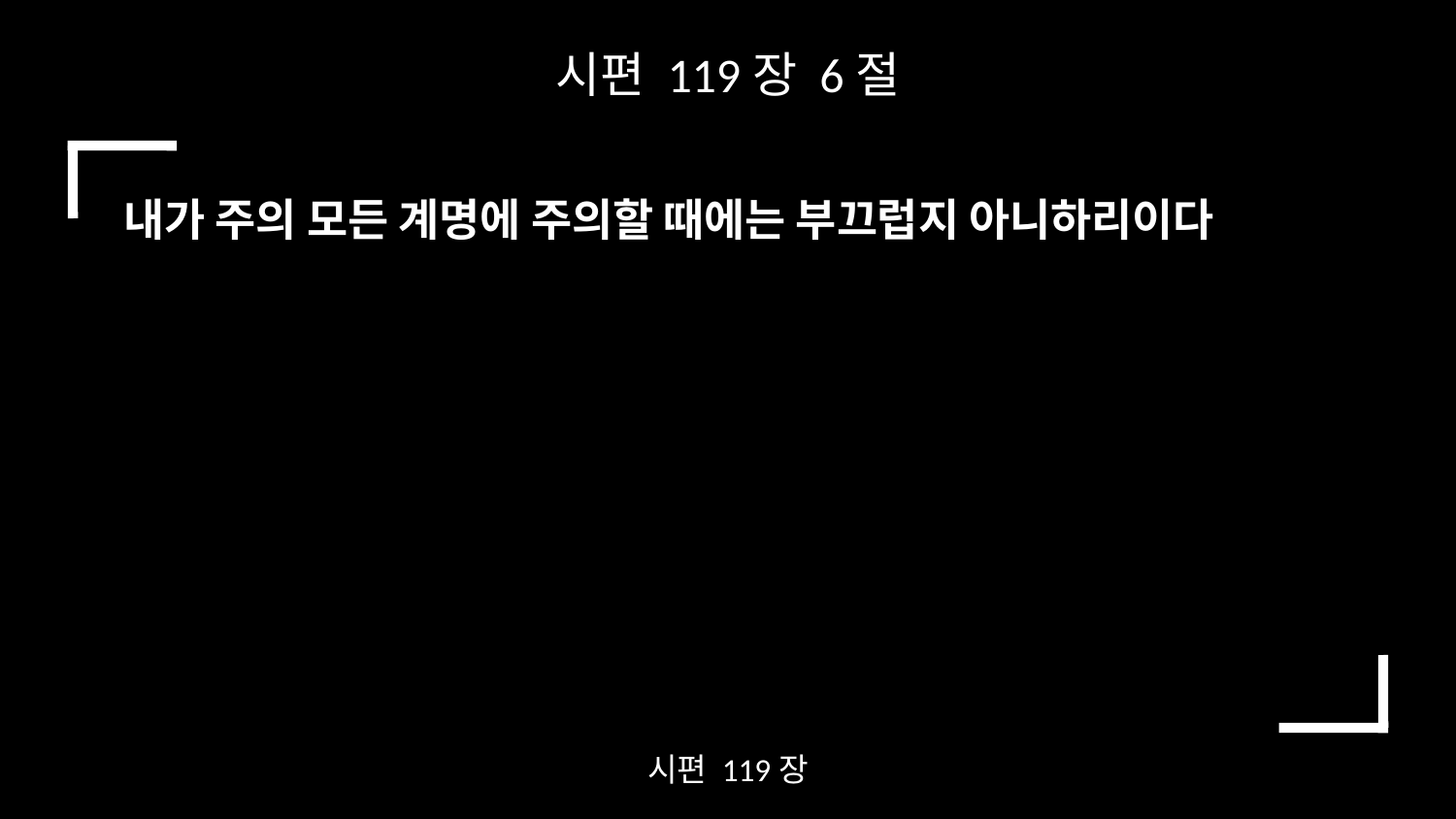

시편 119장 6절

내가 주의 모든 계명에 주의할 때에는 부끄럽지 아니하리이다

시편 119장